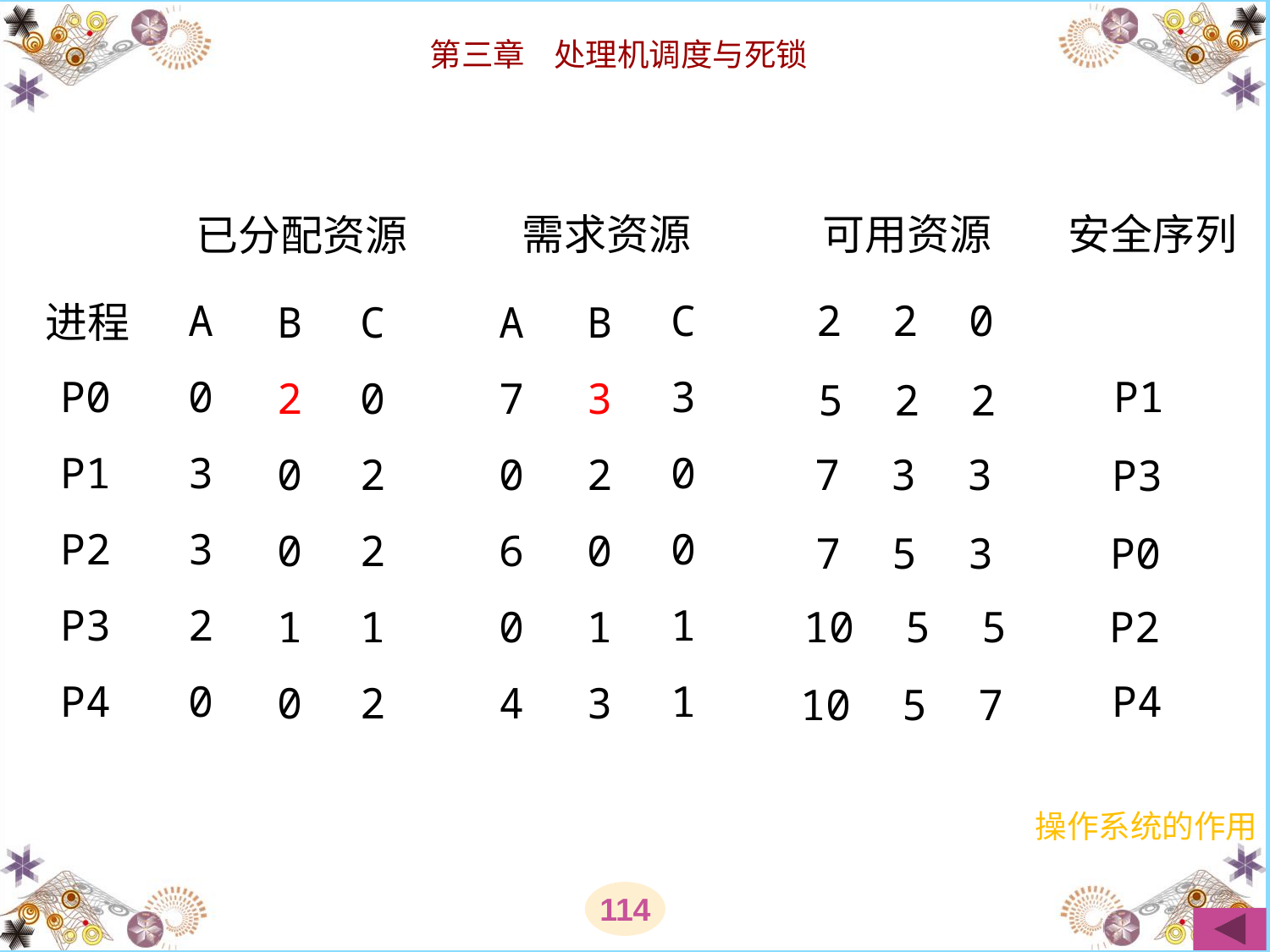

可用资源
安全序列
需求资源
已分配资源
A
0
3
3
2
0
2  2  0
C
3
0
0
1
1
进程
B
2
0
0
1
0
C
0
2
2
1
2
B
3
2
0
1
3
A
7
0
6
0
4
P1
P0
P1
P2
P3
P4
5  2  2
7  3  3
P3
P0
7  5  3
10  5  5
P2
P4
10  5  7
操作系统的作用